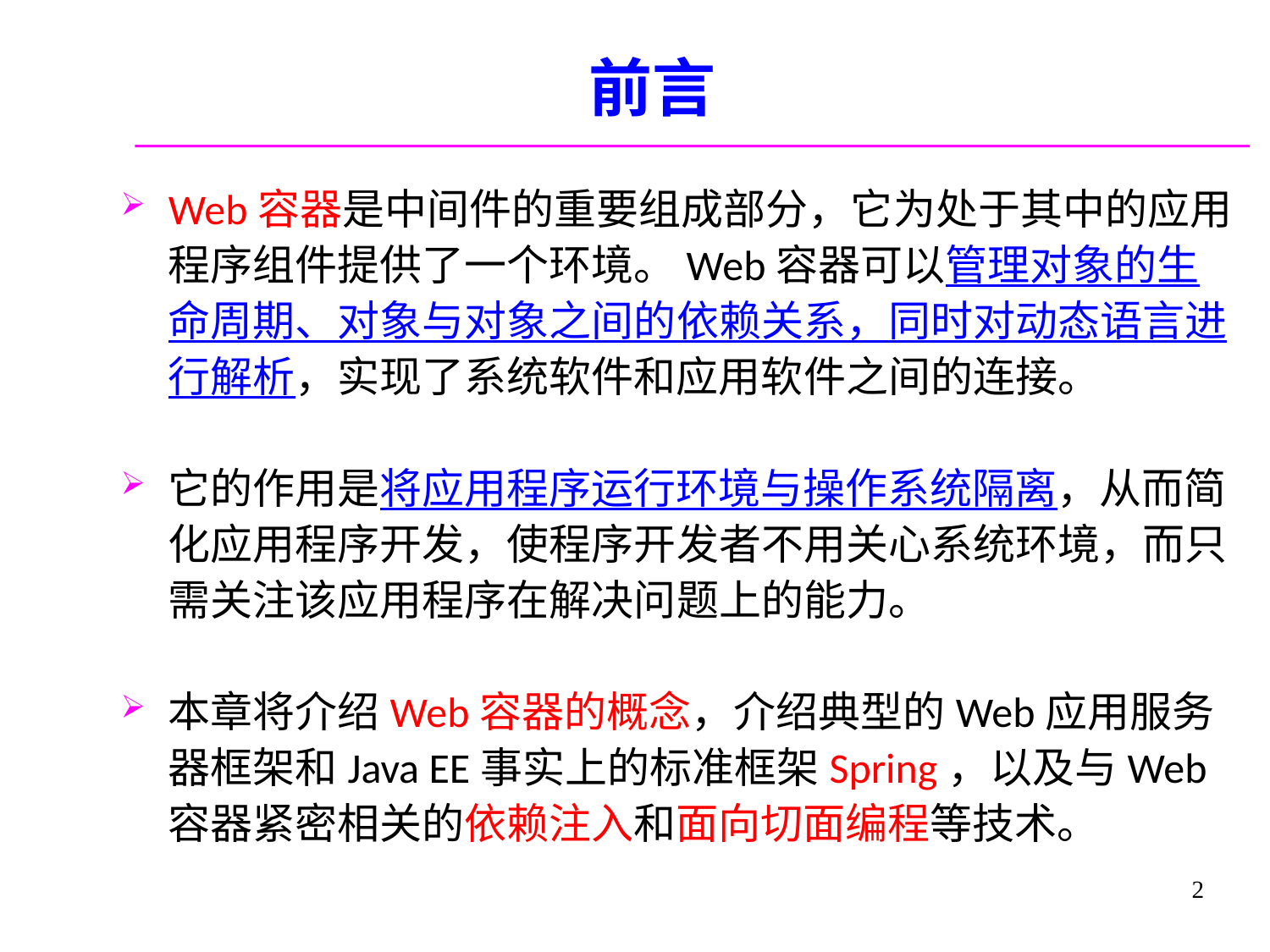

# 前言
Web容器是中间件的重要组成部分，它为处于其中的应用程序组件提供了一个环境。Web容器可以管理对象的生命周期、对象与对象之间的依赖关系，同时对动态语言进行解析，实现了系统软件和应用软件之间的连接。

它的作用是将应用程序运行环境与操作系统隔离，从而简化应用程序开发，使程序开发者不用关心系统环境，而只需关注该应用程序在解决问题上的能力。

本章将介绍Web容器的概念，介绍典型的Web应用服务器框架和Java EE事实上的标准框架Spring，以及与Web容器紧密相关的依赖注入和面向切面编程等技术。
2